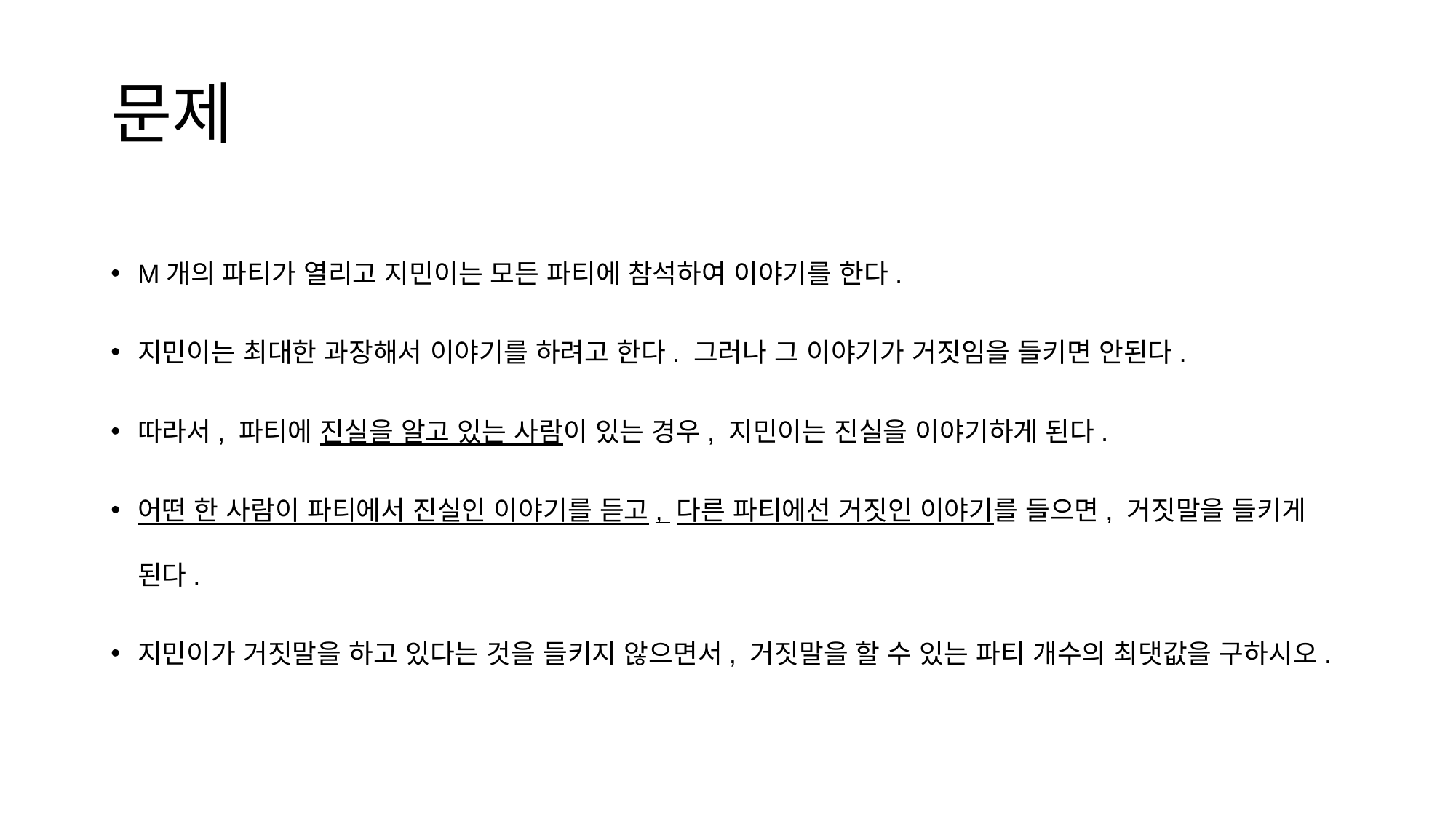

# 문제
M개의 파티가 열리고 지민이는 모든 파티에 참석하여 이야기를 한다.
지민이는 최대한 과장해서 이야기를 하려고 한다. 그러나 그 이야기가 거짓임을 들키면 안된다.
따라서, 파티에 진실을 알고 있는 사람이 있는 경우, 지민이는 진실을 이야기하게 된다.
어떤 한 사람이 파티에서 진실인 이야기를 듣고, 다른 파티에선 거짓인 이야기를 들으면, 거짓말을 들키게 된다.
지민이가 거짓말을 하고 있다는 것을 들키지 않으면서, 거짓말을 할 수 있는 파티 개수의 최댓값을 구하시오.